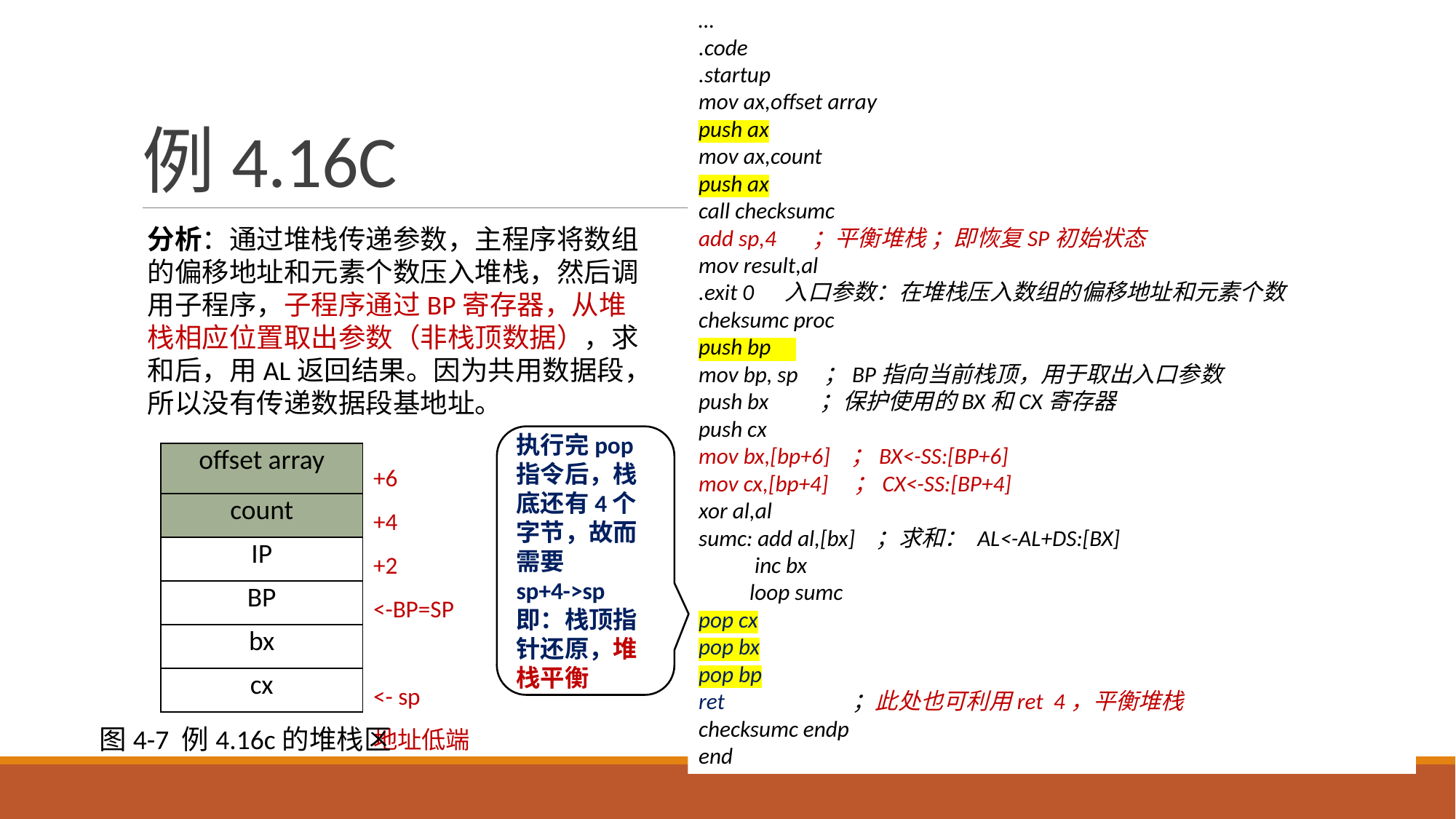

…
.code
.startup
mov ax,offset array
push ax
mov ax,count
push ax
call checksumc
add sp,4      ；平衡堆栈 ；即恢复SP初始状态
mov result,al
.exit 0     入口参数：在堆栈压入数组的偏移地址和元素个数
cheksumc proc
push bp
mov bp, sp    ；BP指向当前栈顶，用于取出入口参数
push bx         ；保护使用的BX和CX寄存器
push cx
mov bx,[bp+6]   ；BX<-SS:[BP+6]
mov cx,[bp+4]    ；CX<-SS:[BP+4]
xor al,al
sumc: add al,[bx]   ；求和： AL<-AL+DS:[BX]
           inc bx
          loop sumc
pop cx
pop bx
pop bp
ret                        ；此处也可利用ret  4，平衡堆栈
checksumc endp
end
# 例4.16C
分析：通过堆栈传递参数，主程序将数组的偏移地址和元素个数压入堆栈，然后调用子程序，子程序通过BP寄存器，从堆栈相应位置取出参数（非栈顶数据），求和后，用AL返回结果。因为共用数据段，所以没有传递数据段基地址。
执行完pop指令后，栈底还有4个字节，故而需要
sp+4->sp
即：栈顶指针还原，堆栈平衡
+6
+4
+2
<-BP=SP

<- sp
地址低端

| offset array |
| --- |
| count |
| IP |
| BP |
| bx |
| cx |
图4-7 例4.16c的堆栈区